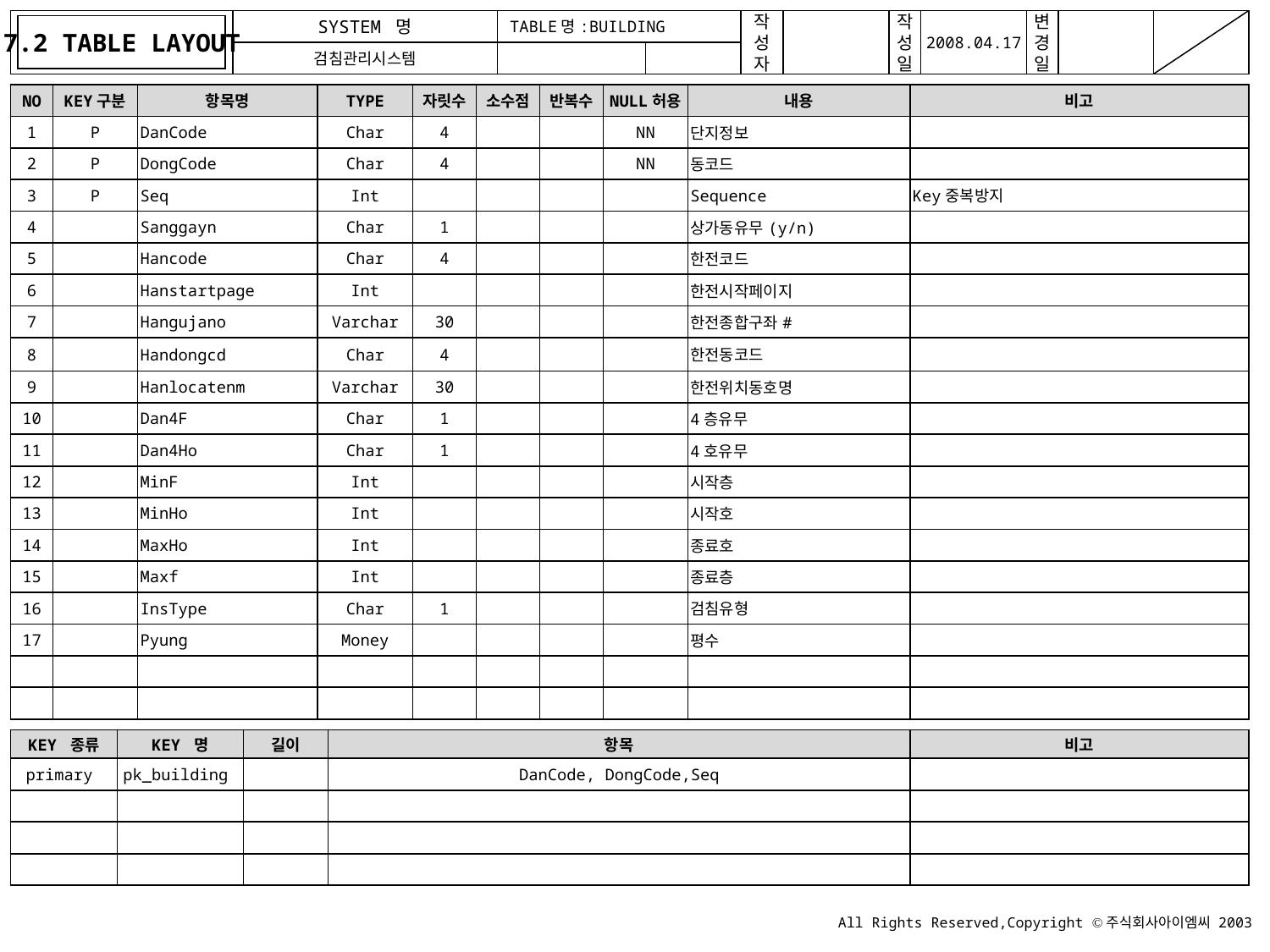

7.2 TABLE LAYOUT
TABLE명:BUILDING
| NO | KEY구분 | 항목명 | TYPE | 자릿수 | 소수점 | 반복수 | NULL허용 | 내용 | 비고 |
| --- | --- | --- | --- | --- | --- | --- | --- | --- | --- |
| 1 | P | DanCode | Char | 4 |  |  | NN | 단지정보 |  |
| 2 | P | DongCode | Char | 4 |  |  | NN | 동코드 |  |
| 3 | P | Seq | Int |  |  |  |  | Sequence | Key중복방지 |
| 4 |  | Sanggayn | Char | 1 |  |  |  | 상가동유무(y/n) |  |
| 5 |  | Hancode | Char | 4 |  |  |  | 한전코드 |  |
| 6 |  | Hanstartpage | Int |  |  |  |  | 한전시작페이지 |  |
| 7 |  | Hangujano | Varchar | 30 |  |  |  | 한전종합구좌# |  |
| 8 |  | Handongcd | Char | 4 |  |  |  | 한전동코드 |  |
| 9 |  | Hanlocatenm | Varchar | 30 |  |  |  | 한전위치동호명 |  |
| 10 |  | Dan4F | Char | 1 |  |  |  | 4층유무 |  |
| 11 |  | Dan4Ho | Char | 1 |  |  |  | 4호유무 |  |
| 12 |  | MinF | Int |  |  |  |  | 시작층 |  |
| 13 |  | MinHo | Int |  |  |  |  | 시작호 |  |
| 14 |  | MaxHo | Int |  |  |  |  | 종료호 |  |
| 15 |  | Maxf | Int |  |  |  |  | 종료층 |  |
| 16 |  | InsType | Char | 1 |  |  |  | 검침유형 |  |
| 17 |  | Pyung | Money |  |  |  |  | 평수 |  |
|  |  |  |  |  |  |  |  |  |  |
|  |  |  |  |  |  |  |  |  |  |
| KEY 종류 | KEY 명 | 길이 | 항목 | 비고 |
| --- | --- | --- | --- | --- |
| primary | pk\_building |  | DanCode, DongCode,Seq |  |
|  |  |  |  |  |
|  |  |  |  |  |
|  |  |  |  |  |